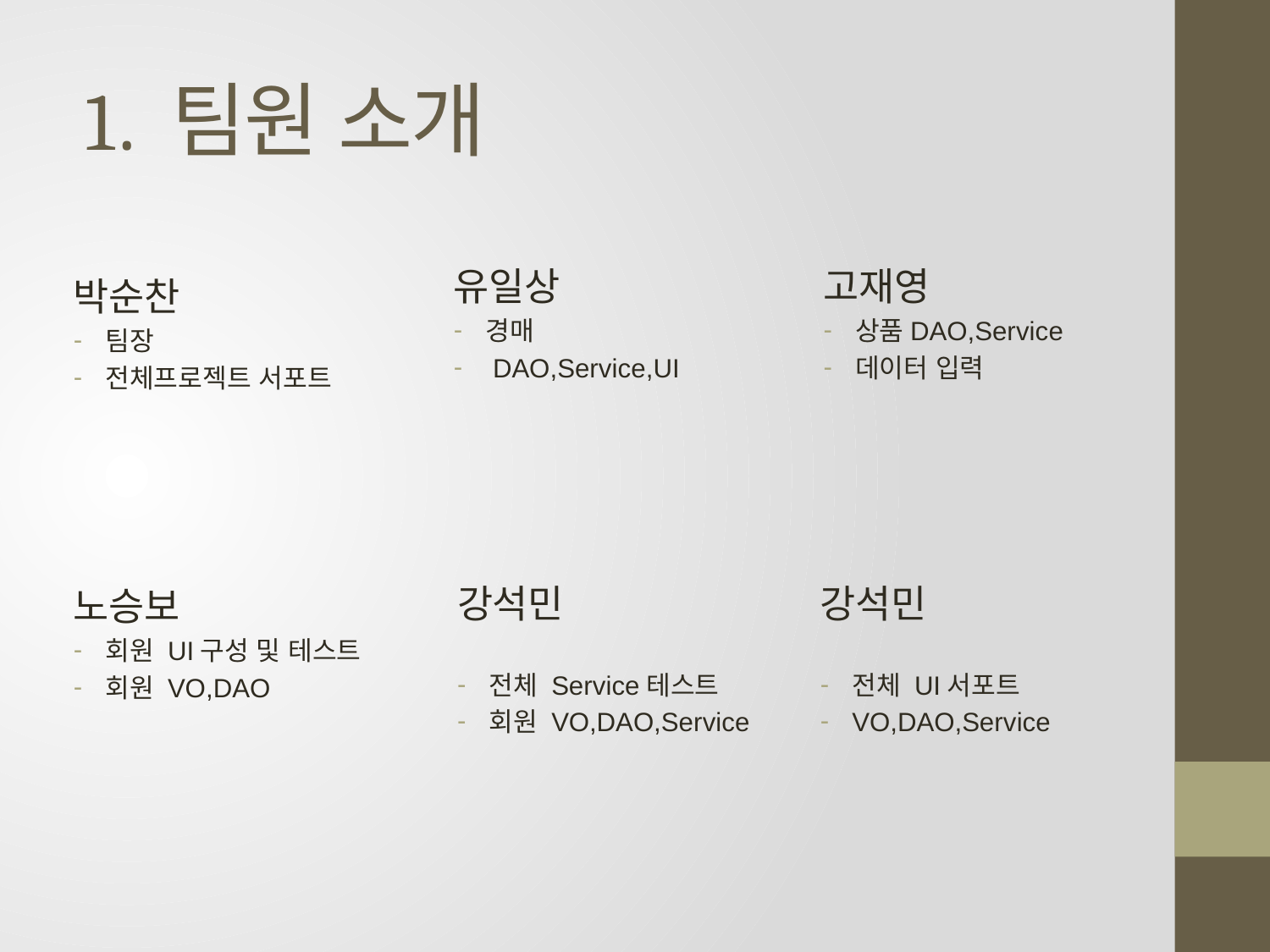

# 1. 팀원 소개
유일상
경매
 DAO,Service,UI
고재영
상품DAO,Service
데이터 입력
박순찬
팀장
전체프로젝트 서포트
강석민

전체 Service테스트
회원 VO,DAO,Service

강석민

전체 UI서포트
VO,DAO,Service

노승보
회원 UI구성 및 테스트
회원 VO,DAO